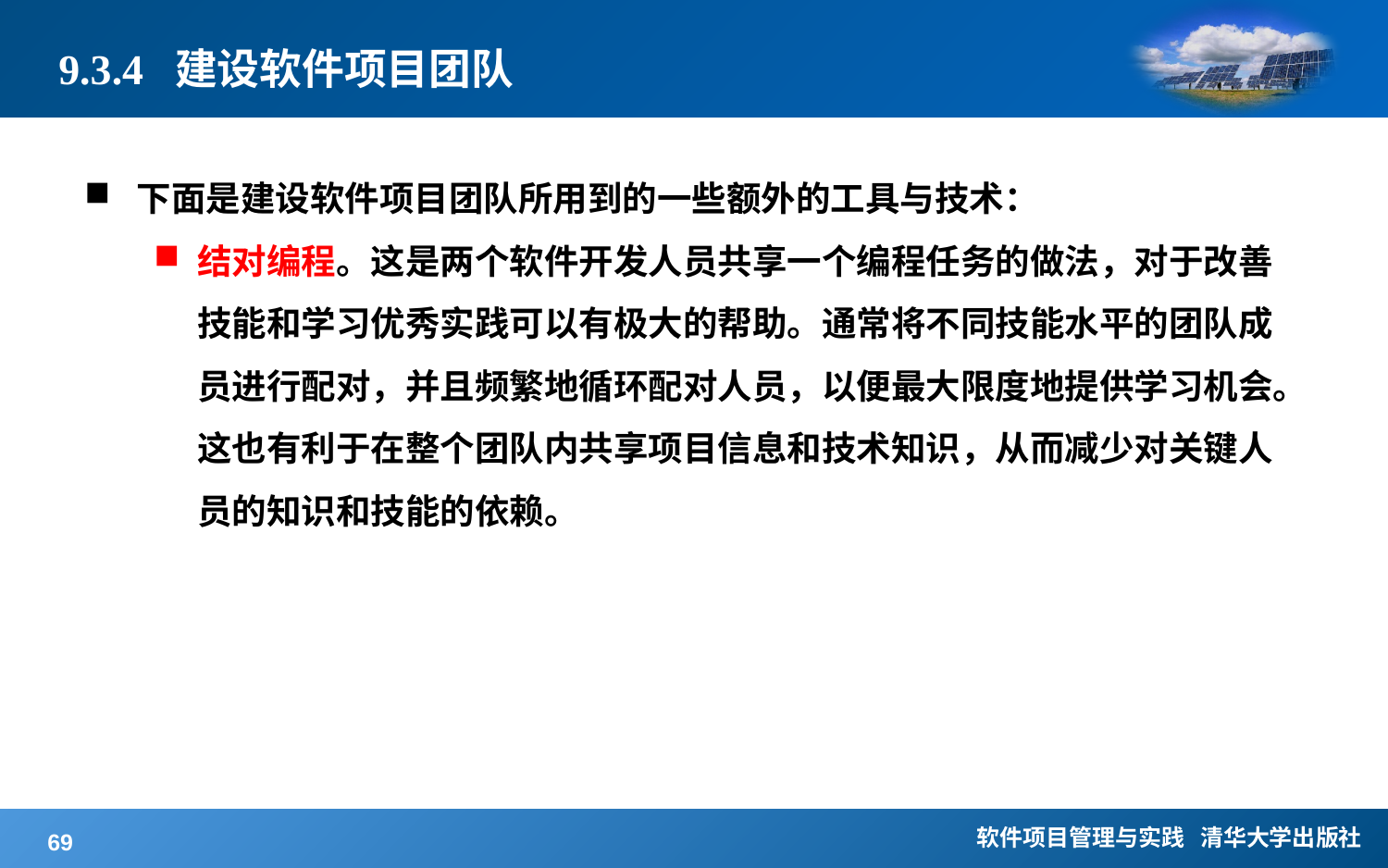

# 9.3.4  建设软件项目团队
下面是建设软件项目团队所用到的一些额外的工具与技术：
结对编程。这是两个软件开发人员共享一个编程任务的做法，对于改善技能和学习优秀实践可以有极大的帮助。通常将不同技能水平的团队成员进行配对，并且频繁地循环配对人员，以便最大限度地提供学习机会。这也有利于在整个团队内共享项目信息和技术知识，从而减少对关键人员的知识和技能的依赖。